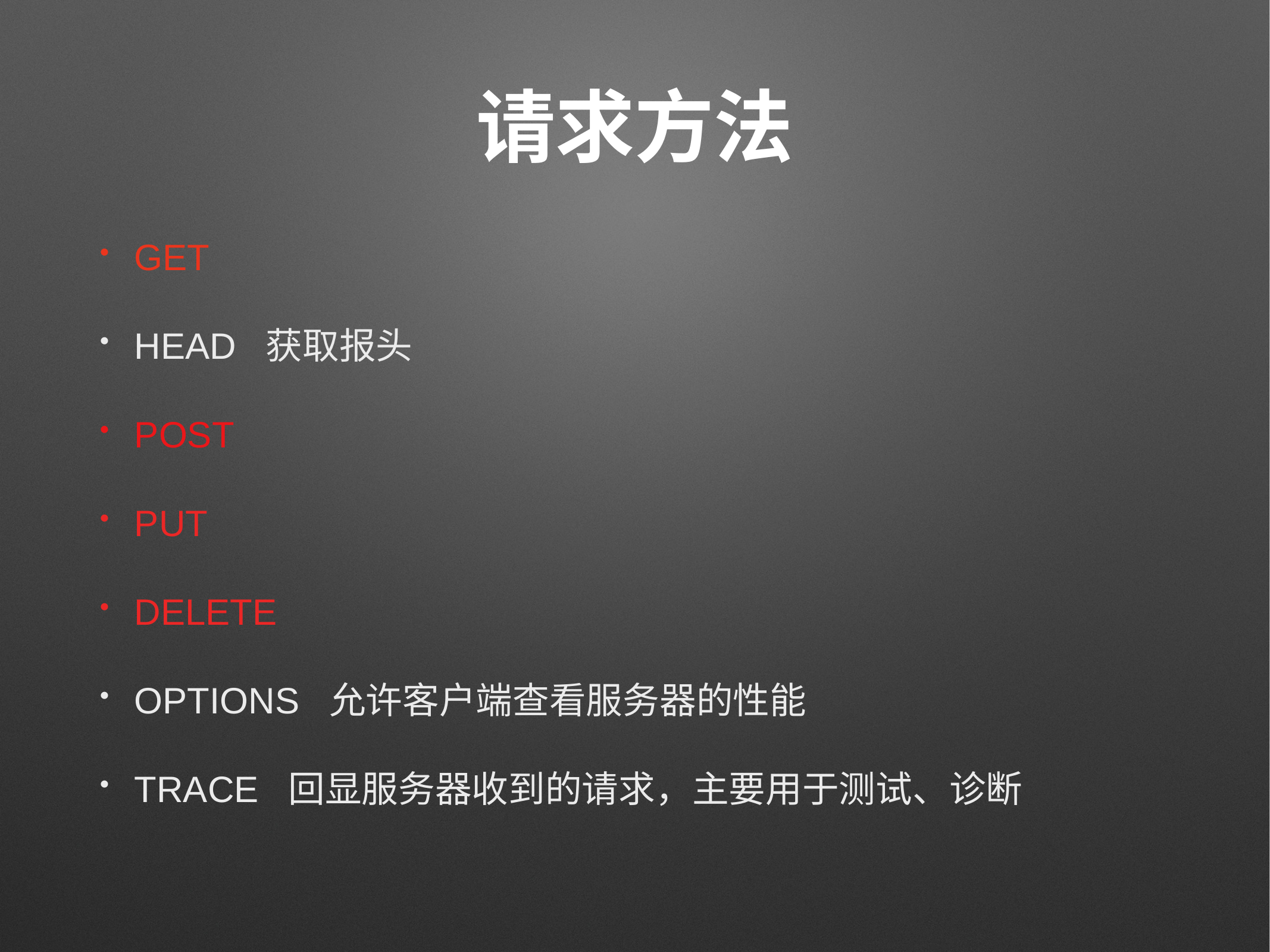

# 请求方法
GET
HEAD  获取报头
POST
PUT
DELETE
OPTIONS  允许客户端查看服务器的性能
TRACE  回显服务器收到的请求，主要用于测试、诊断